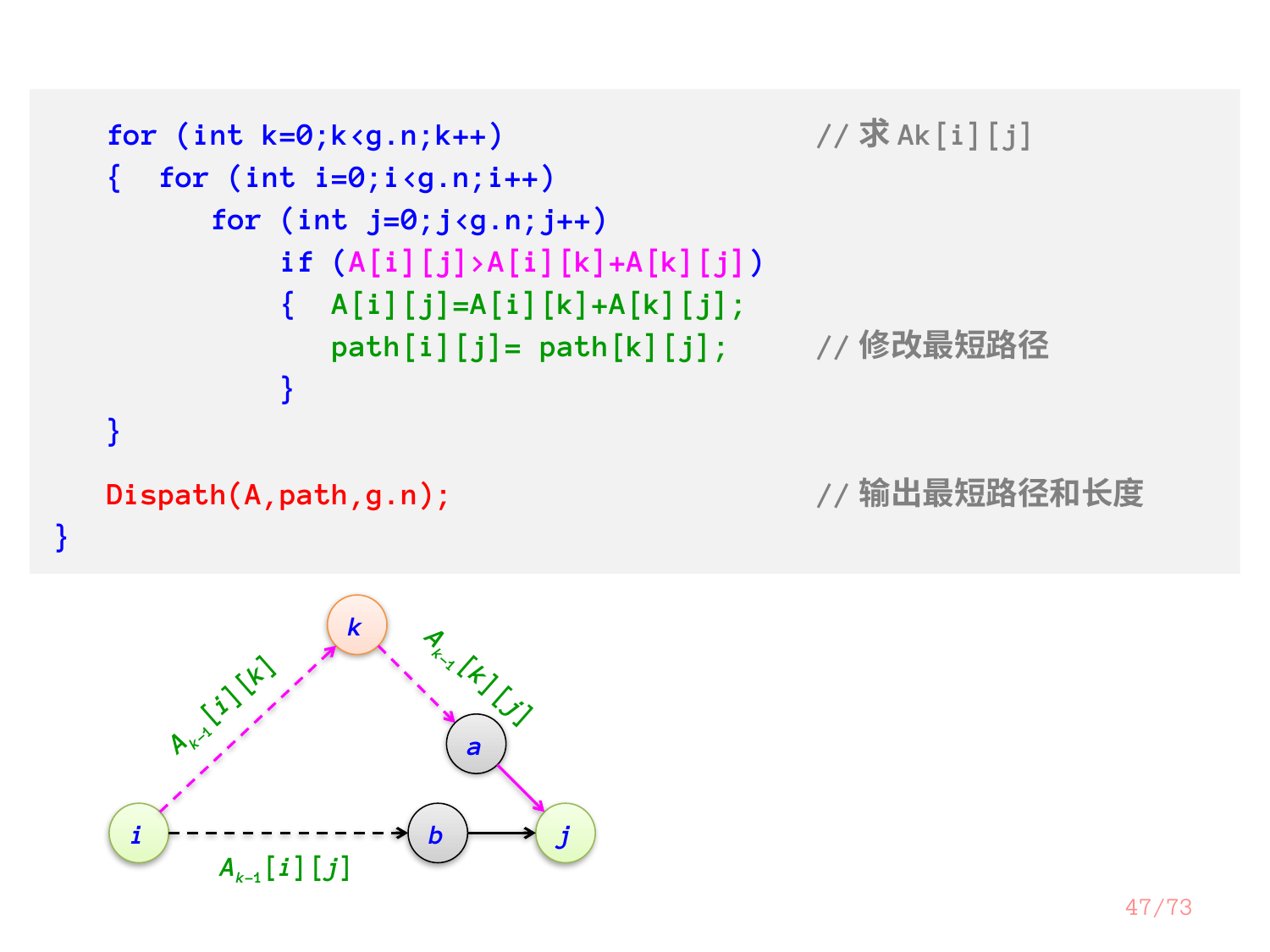

for (int k=0;k<g.n;k++)			//求Ak[i][j]
   {  for (int i=0;i<g.n;i++)
         for (int j=0;j<g.n;j++)
             if (A[i][j]>A[i][k]+A[k][j])
             {  A[i][j]=A[i][k]+A[k][j];
                path[i][j]= path[k][j];	//修改最短路径
             }
   }
   Dispath(A,path,g.n);			//输出最短路径和长度
}
k
Ak-1[k][j]
Ak-1[i][k]
a
i
b
j
Ak-1[i][j]
47/73